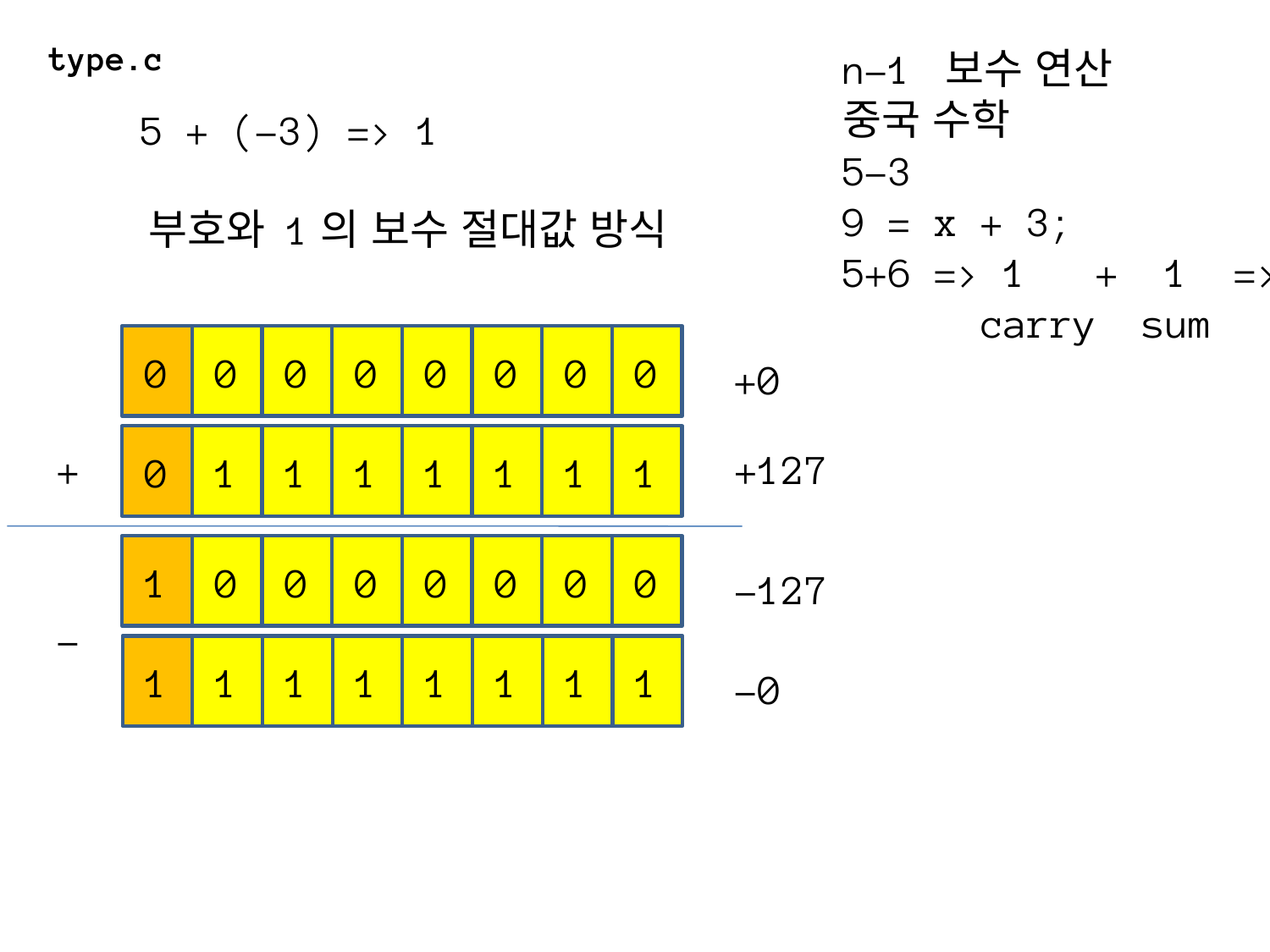

type.c
n-1 보수 연산
중국 수학
5-3
9 = x + 3;
5+6 => 1   +  1  => 2
      carry  sum
5 + (-3) => 1
부호와 1의 보수 절대값 방식
0
0
0
0
0
0
0
0
+0
0
1
1
1
1
1
1
1
+
+127
1
0
0
0
0
0
0
0
-127
-
1
1
1
1
1
1
1
1
-0